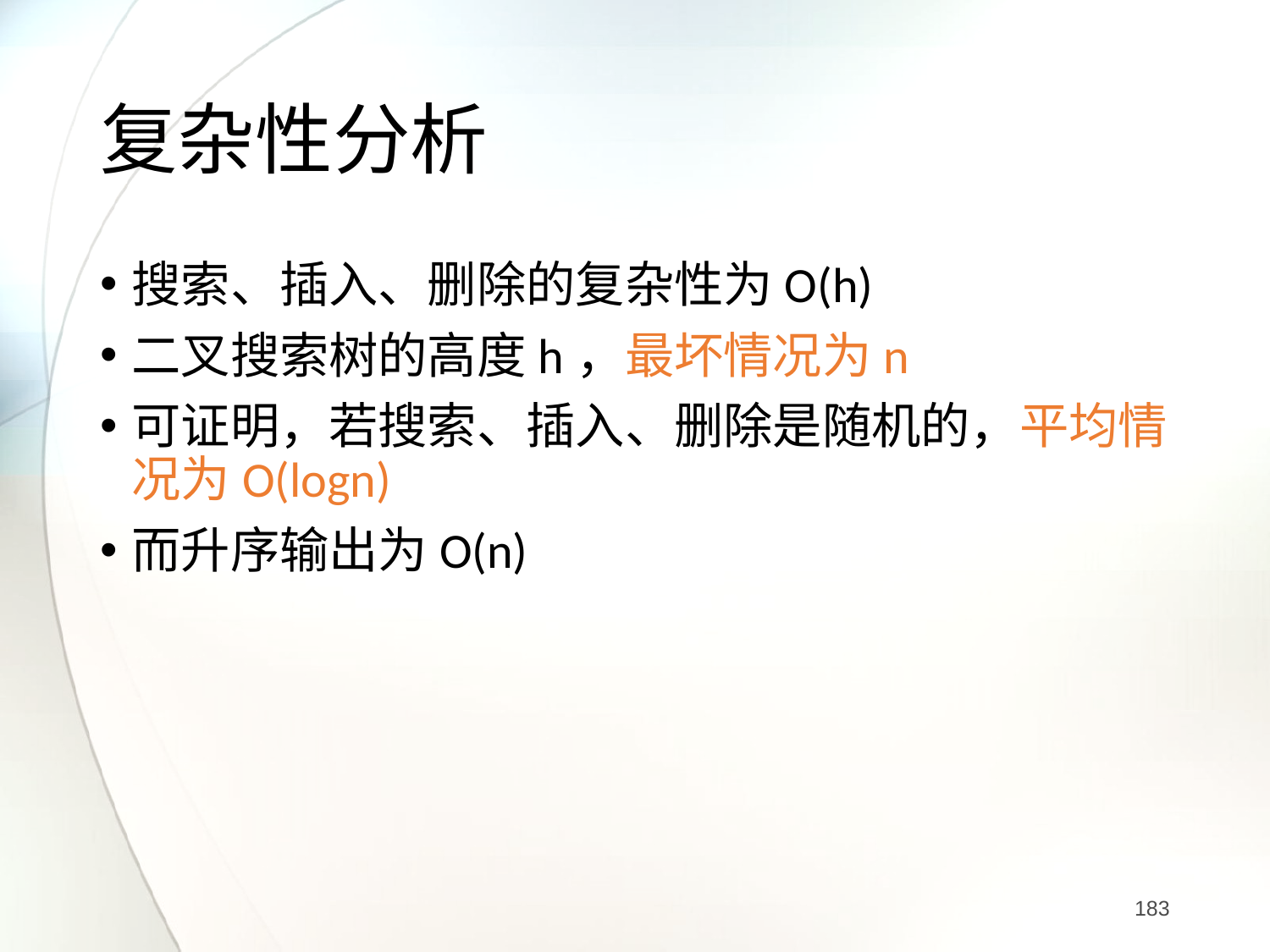

# 复杂性分析
搜索、插入、删除的复杂性为O(h)
二叉搜索树的高度h，最坏情况为n
可证明，若搜索、插入、删除是随机的，平均情况为O(logn)
而升序输出为O(n)
183